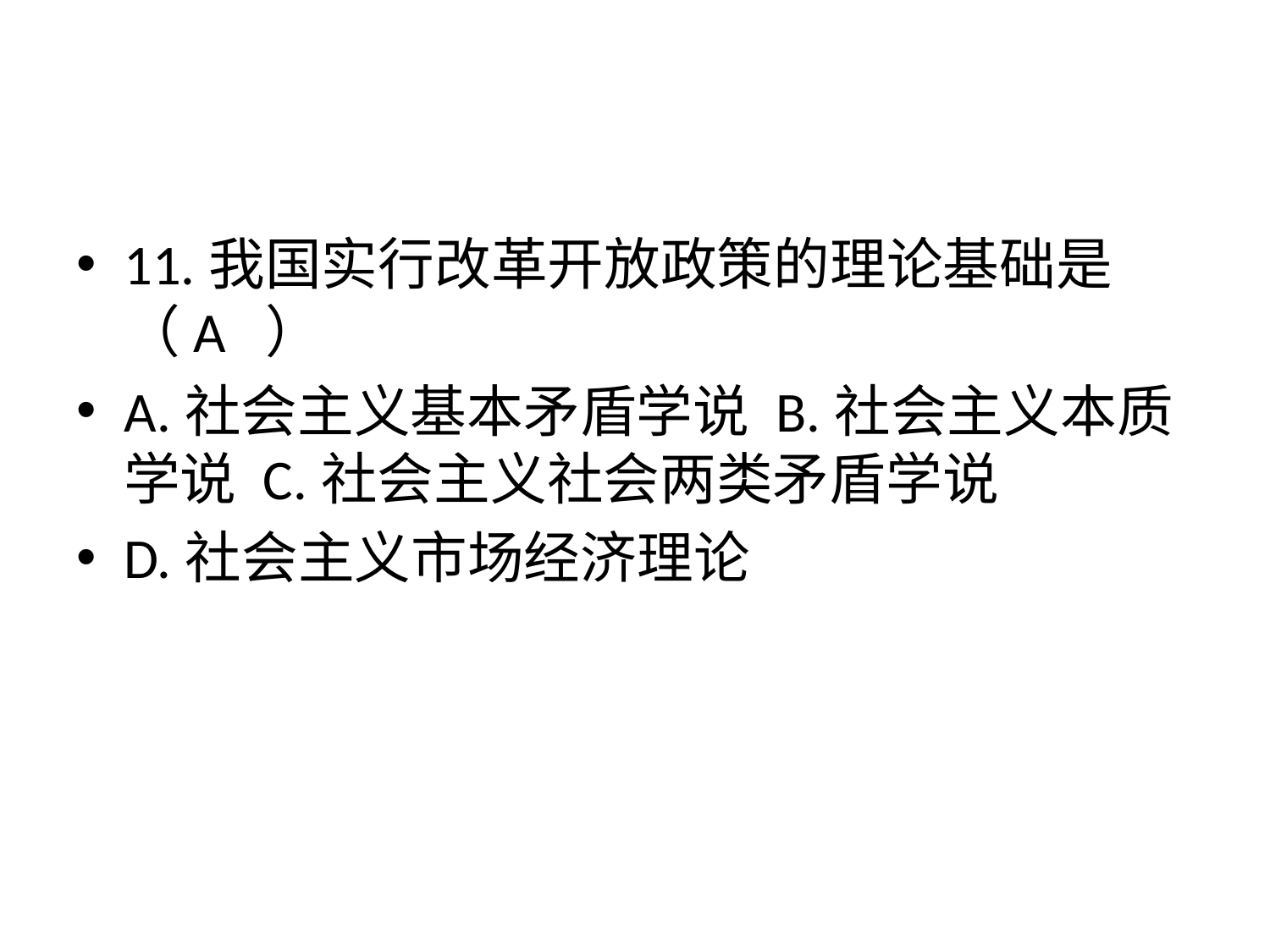

#
11.我国实行改革开放政策的理论基础是 （A  ）
A.社会主义基本矛盾学说 B.社会主义本质学说 C.社会主义社会两类矛盾学说
D.社会主义市场经济理论